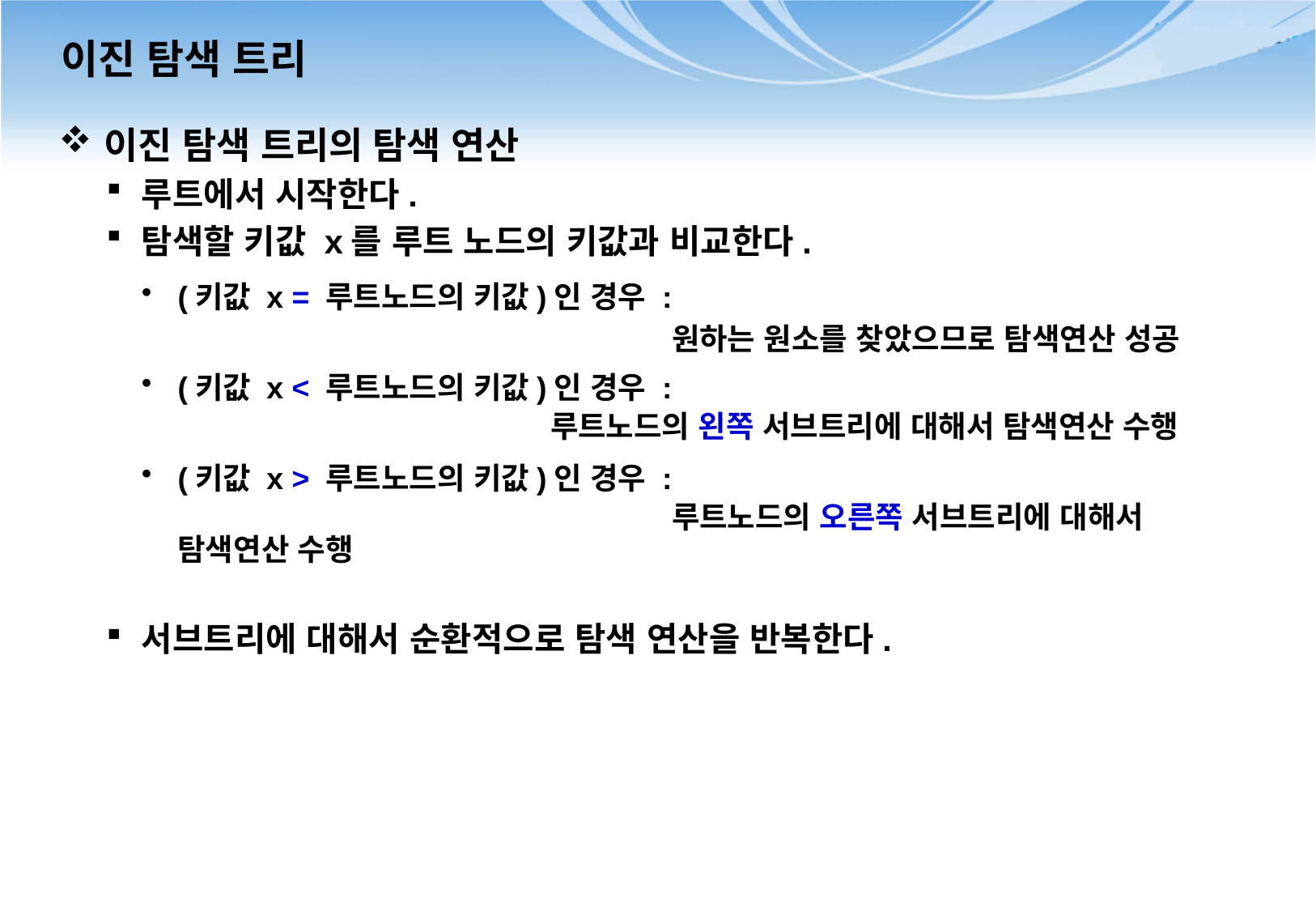

# 이진 탐색 트리
이진 탐색 트리의 탐색 연산
루트에서 시작한다.
탐색할 키값 x를 루트 노드의 키값과 비교한다.
(키값 x = 루트노드의 키값)인 경우 :
		                                           원하는 원소를 찾았으므로 탐색연산 성공

(키값 x < 루트노드의 키값)인 경우 :
	                                           루트노드의 왼쪽 서브트리에 대해서 탐색연산 수행

(키값 x > 루트노드의 키값)인 경우 :
		                                           루트노드의 오른쪽 서브트리에 대해서 탐색연산 수행

서브트리에 대해서 순환적으로 탐색 연산을 반복한다.